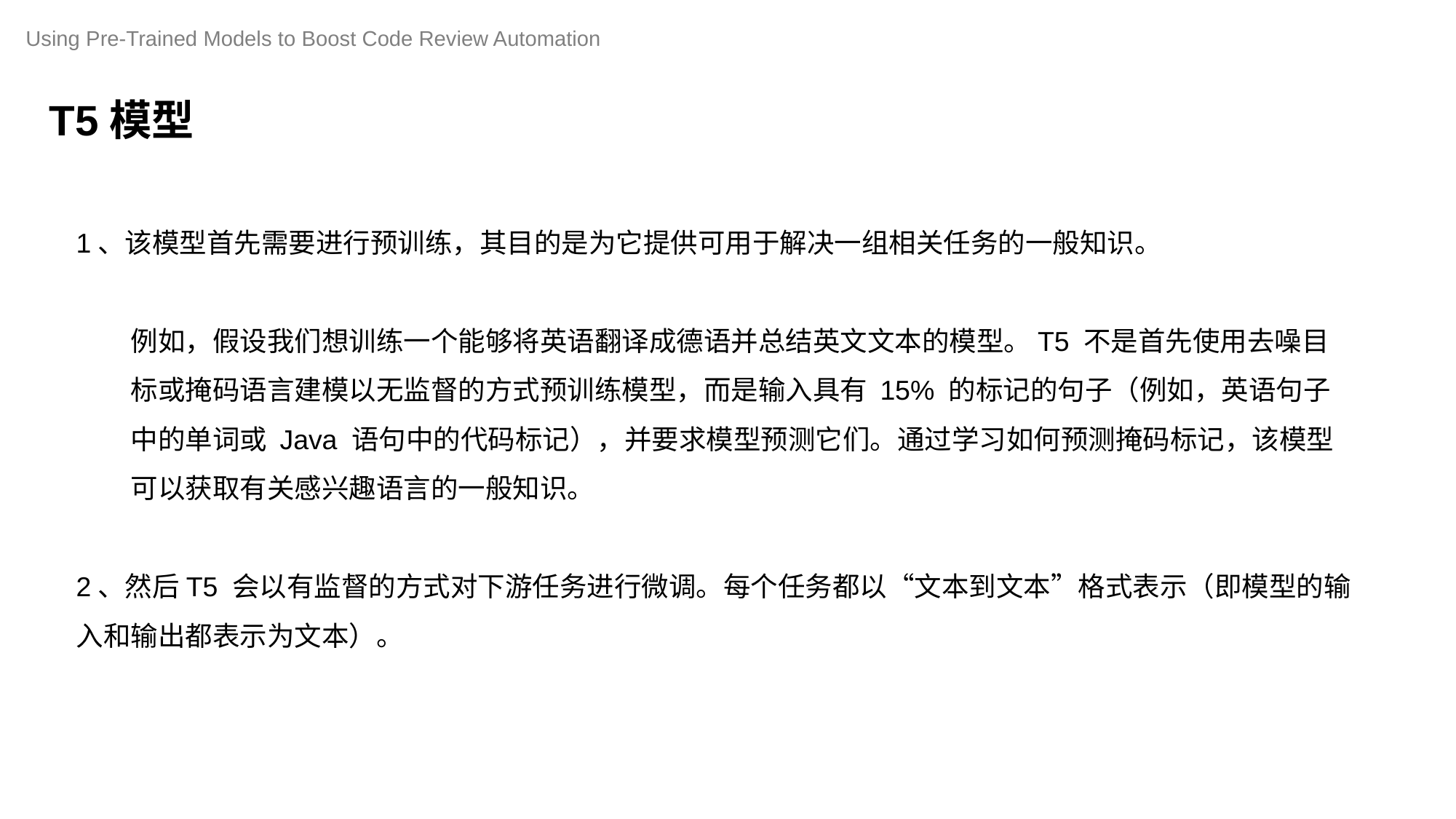

Using Pre-Trained Models to Boost Code Review Automation
T5模型
1、该模型首先需要进行预训练，其目的是为它提供可用于解决一组相关任务的一般知识。

例如，假设我们想训练一个能够将英语翻译成德语并总结英文文本的模型。T5 不是首先使用去噪目标或掩码语言建模以无监督的方式预训练模型，而是输入具有 15% 的标记的句子（例如，英语句子中的单词或 Java 语句中的代码标记），并要求模型预测它们。通过学习如何预测掩码标记，该模型可以获取有关感兴趣语言的一般知识。

2、然后T5 会以有监督的方式对下游任务进行微调。每个任务都以“文本到文本”格式表示（即模型的输入和输出都表示为文本）。